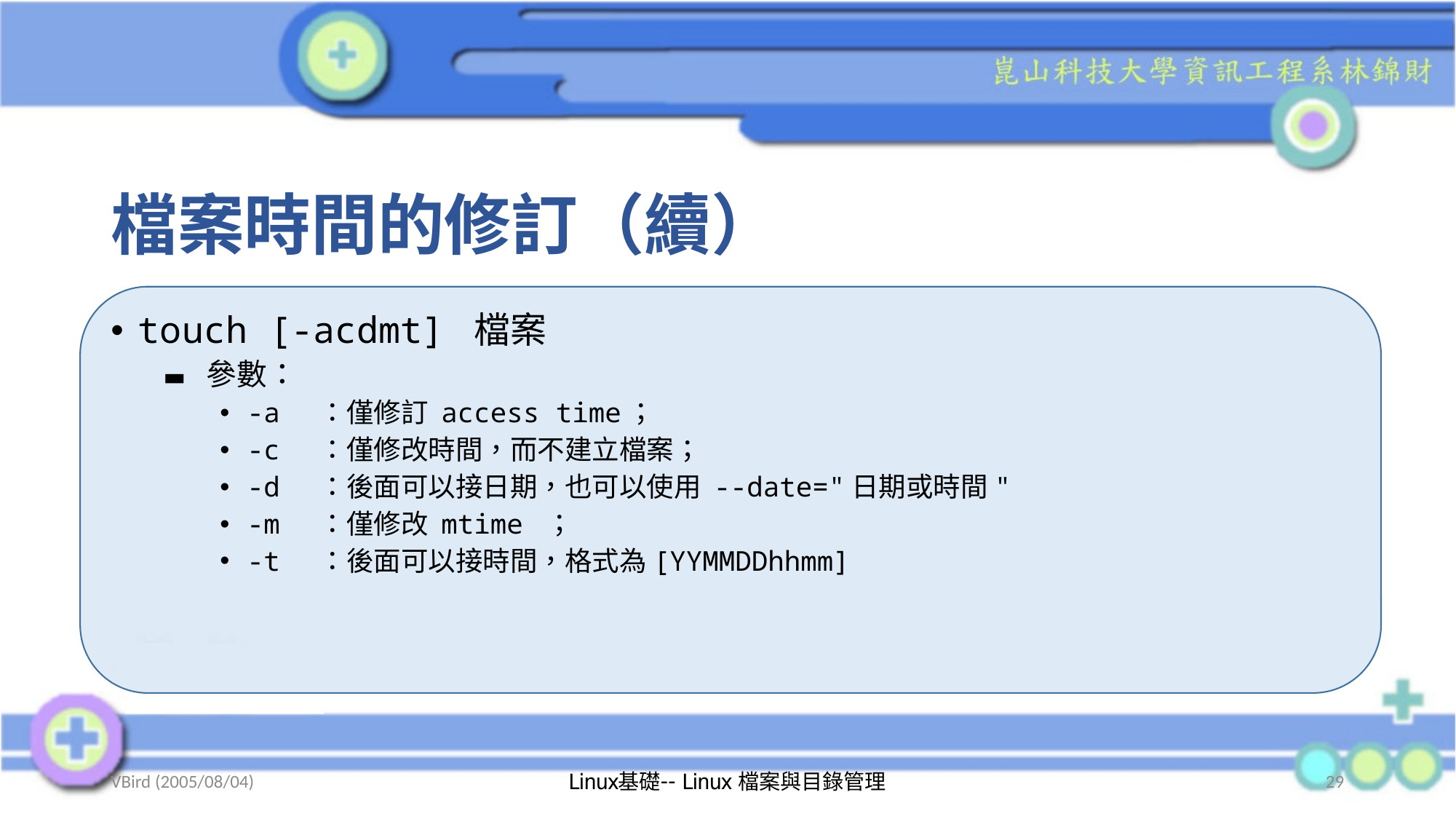

# 檔案時間的修訂（續）

touch [-acdmt] 檔案
參數：
-a  ：僅修訂 access time；
-c  ：僅修改時間，而不建立檔案；
-d  ：後面可以接日期，也可以使用 --date="日期或時間"
-m  ：僅修改 mtime ；
-t  ：後面可以接時間，格式為[YYMMDDhhmm]
VBird (2005/08/04)
Linux基礎-- Linux 檔案與目錄管理
29